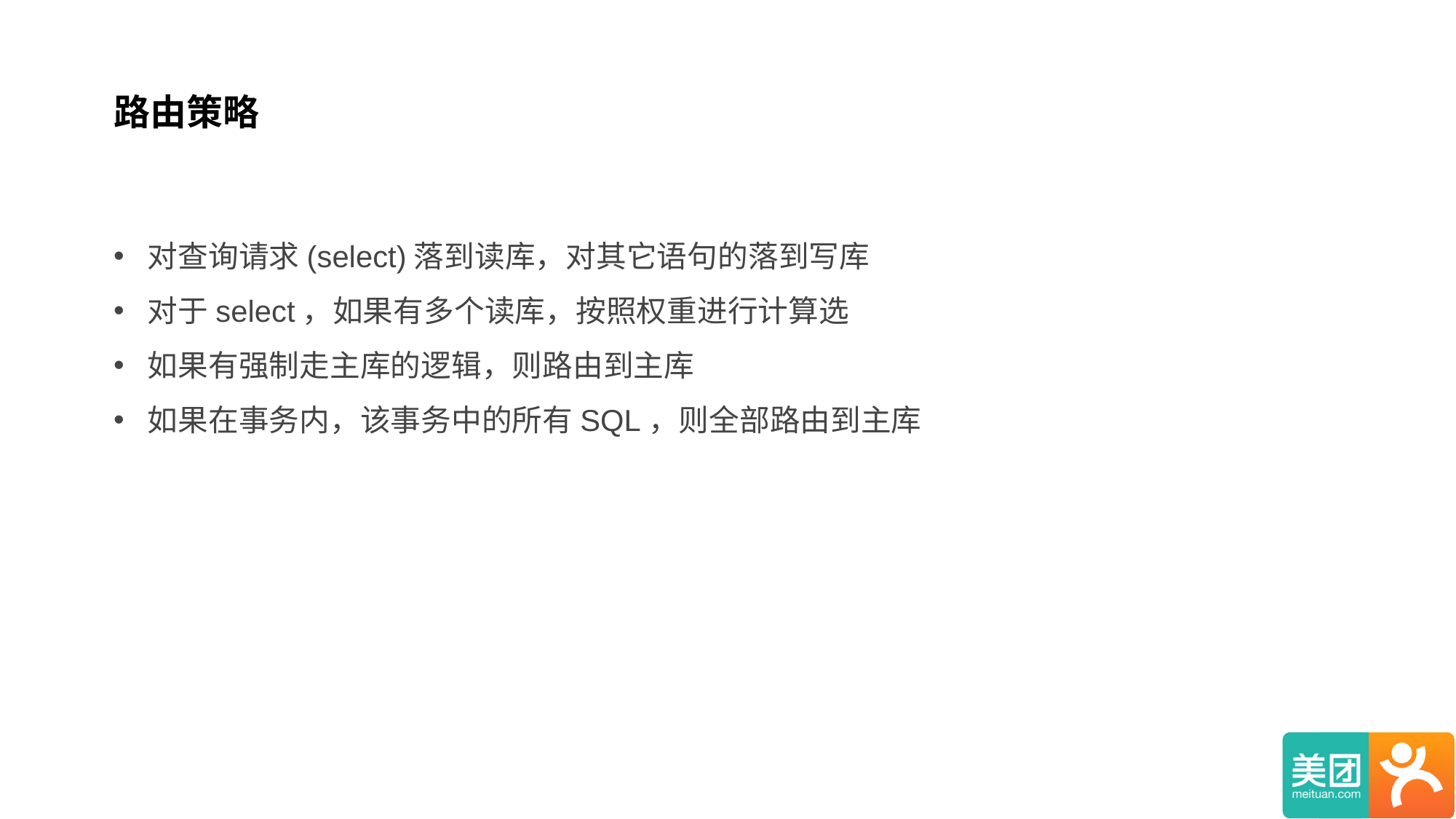

路由策略
对查询请求(select)落到读库，对其它语句的落到写库
对于select，如果有多个读库，按照权重进行计算选
如果有强制走主库的逻辑，则路由到主库
如果在事务内，该事务中的所有SQL，则全部路由到主库